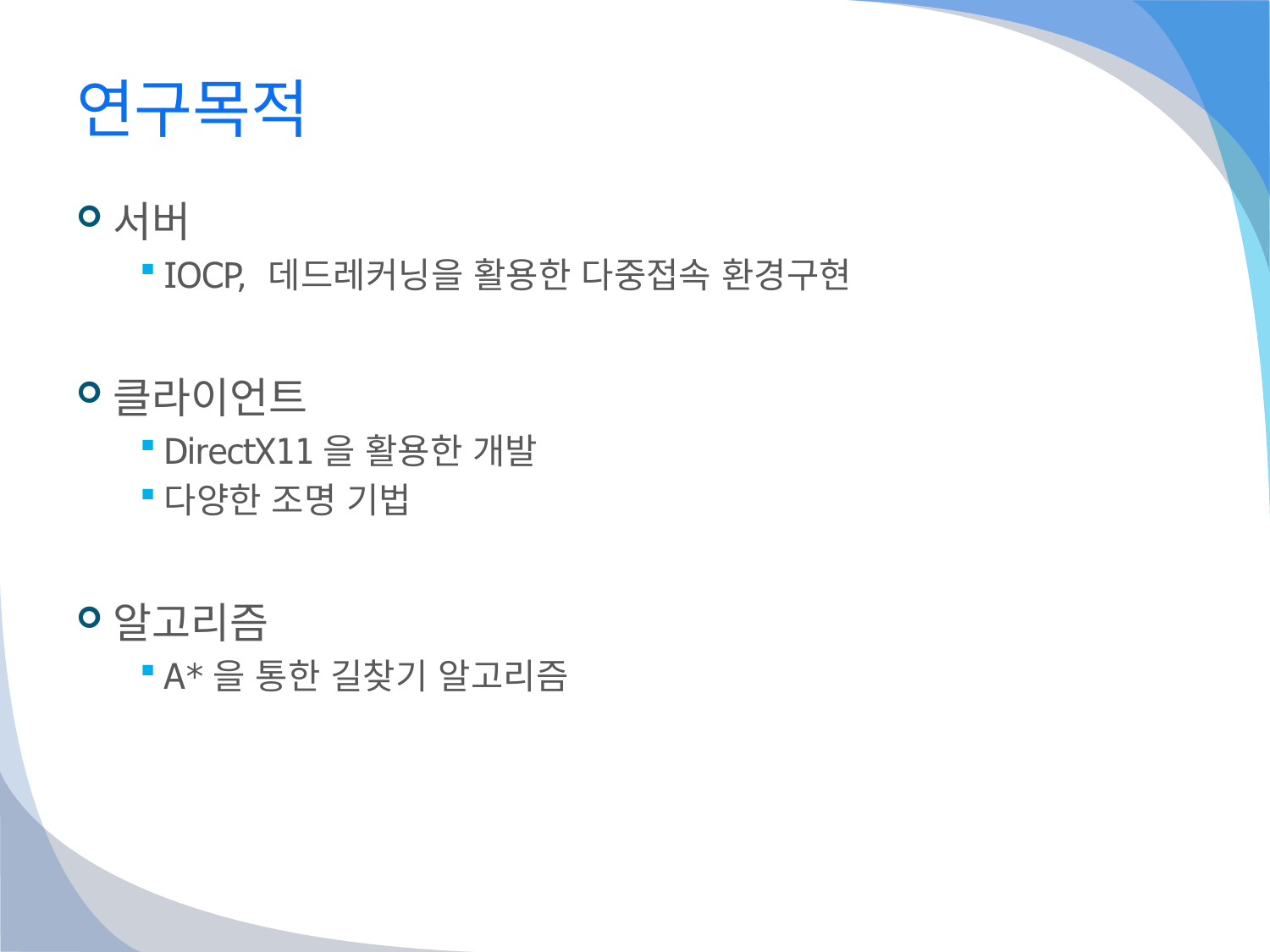

# 연구목적
서버
IOCP, 데드레커닝을 활용한 다중접속 환경구현

클라이언트
DirectX11을 활용한 개발
다양한 조명 기법

알고리즘
A*을 통한 길찾기 알고리즘